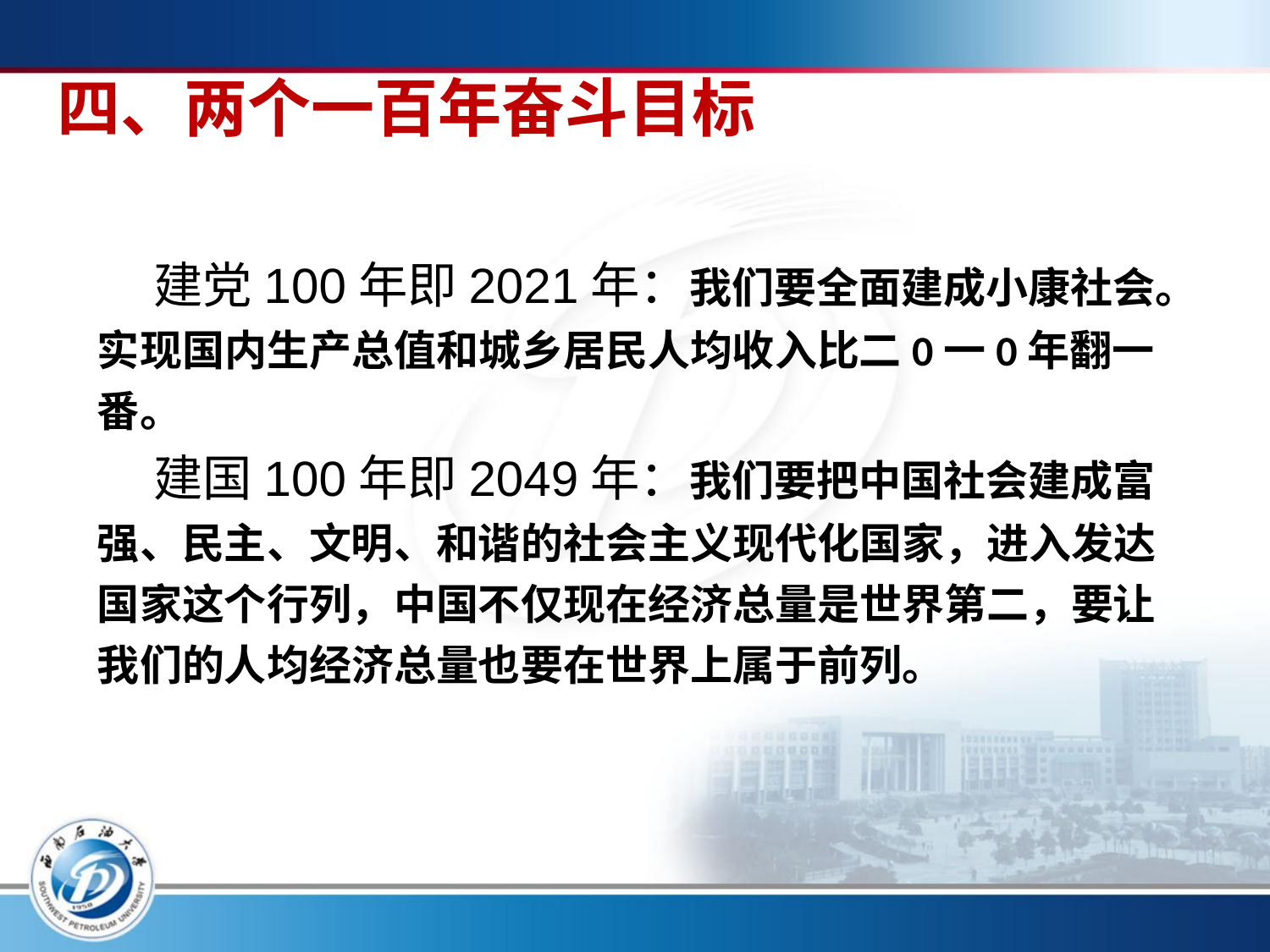

四、两个一百年奋斗目标
    建党100年即2021年：我们要全面建成小康社会。实现国内生产总值和城乡居民人均收入比二0一0年翻一番。
    建国100年即2049年：我们要把中国社会建成富强、民主、文明、和谐的社会主义现代化国家，进入发达国家这个行列，中国不仅现在经济总量是世界第二，要让我们的人均经济总量也要在世界上属于前列。